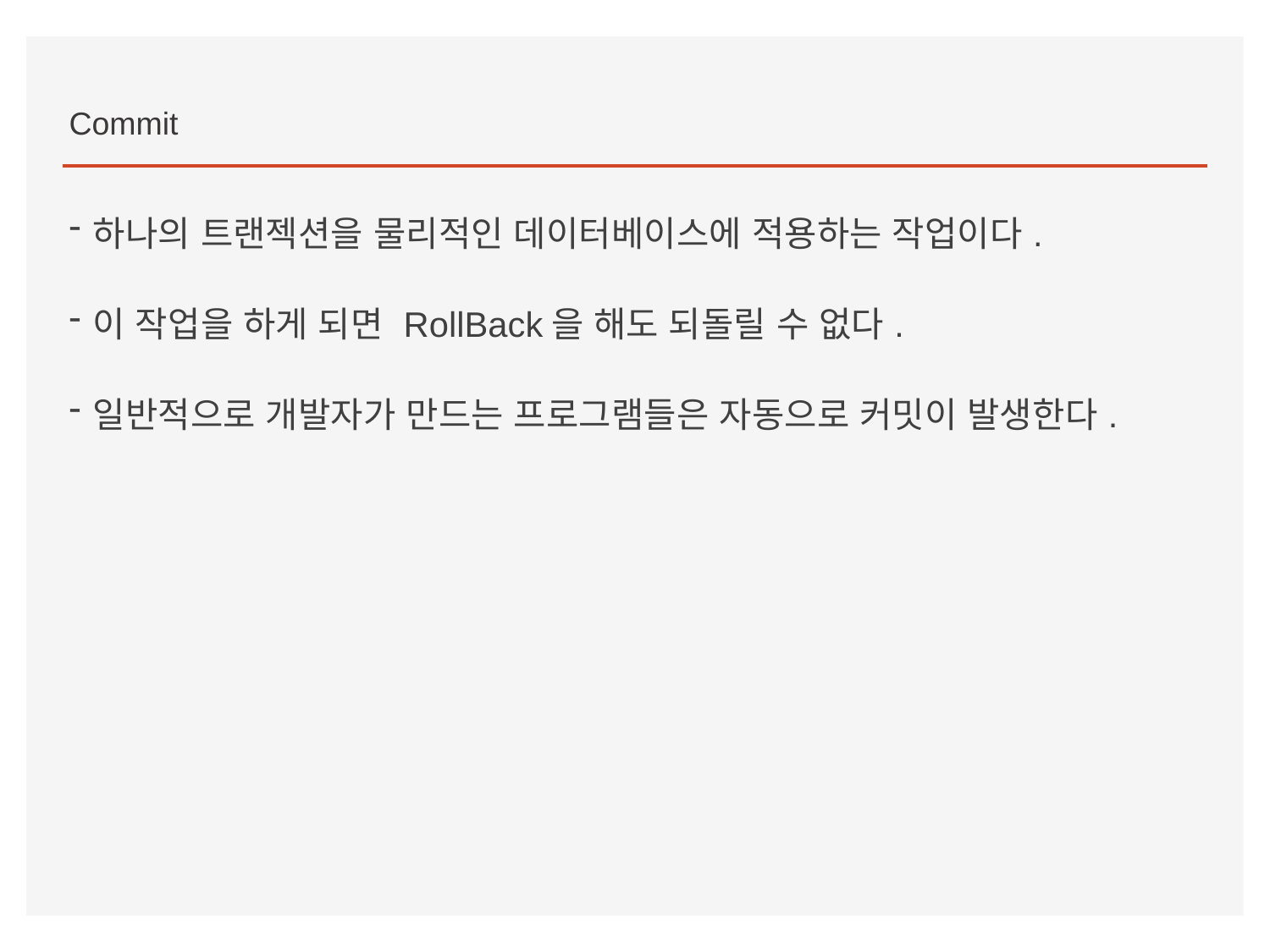

Commit
하나의 트랜젝션을 물리적인 데이터베이스에 적용하는 작업이다.
이 작업을 하게 되면 RollBack을 해도 되돌릴 수 없다.
일반적으로 개발자가 만드는 프로그램들은 자동으로 커밋이 발생한다.